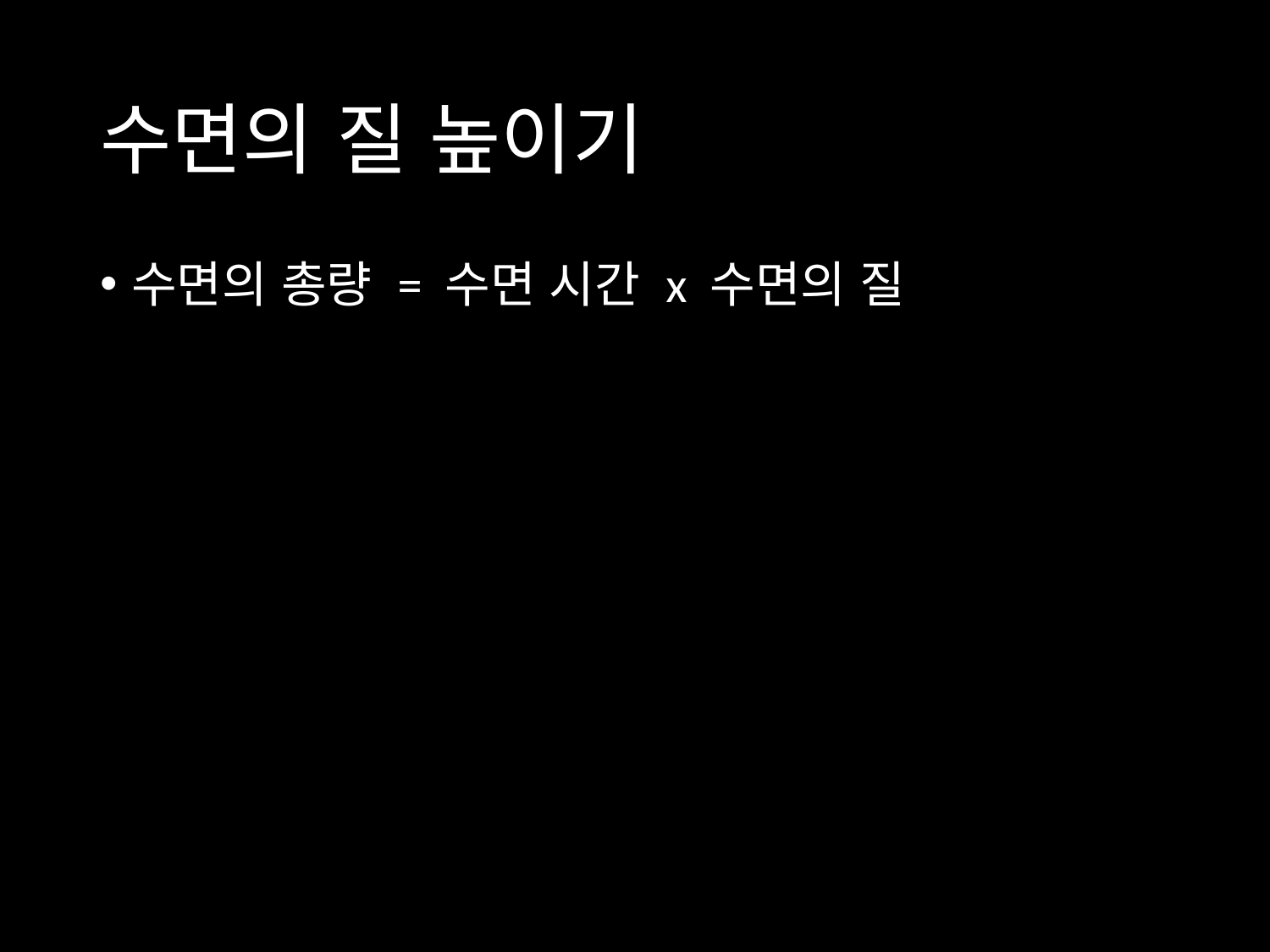

# 수면의 질 높이기
수면의 총량 = 수면 시간 x 수면의 질